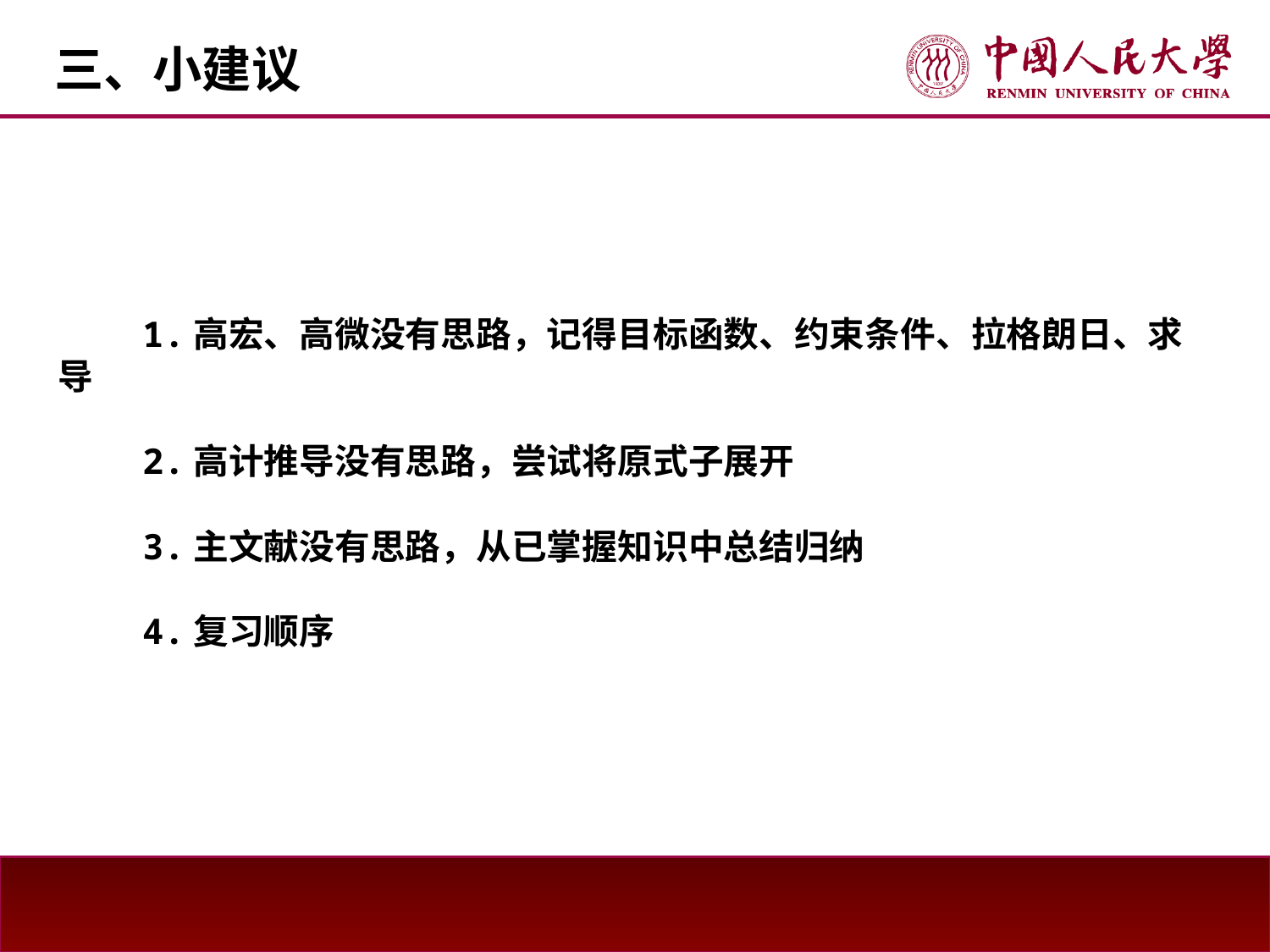

三、小建议

    1.高宏、高微没有思路，记得目标函数、约束条件、拉格朗日、求导

    2.高计推导没有思路，尝试将原式子展开

    3.主文献没有思路，从已掌握知识中总结归纳

    4.复习顺序